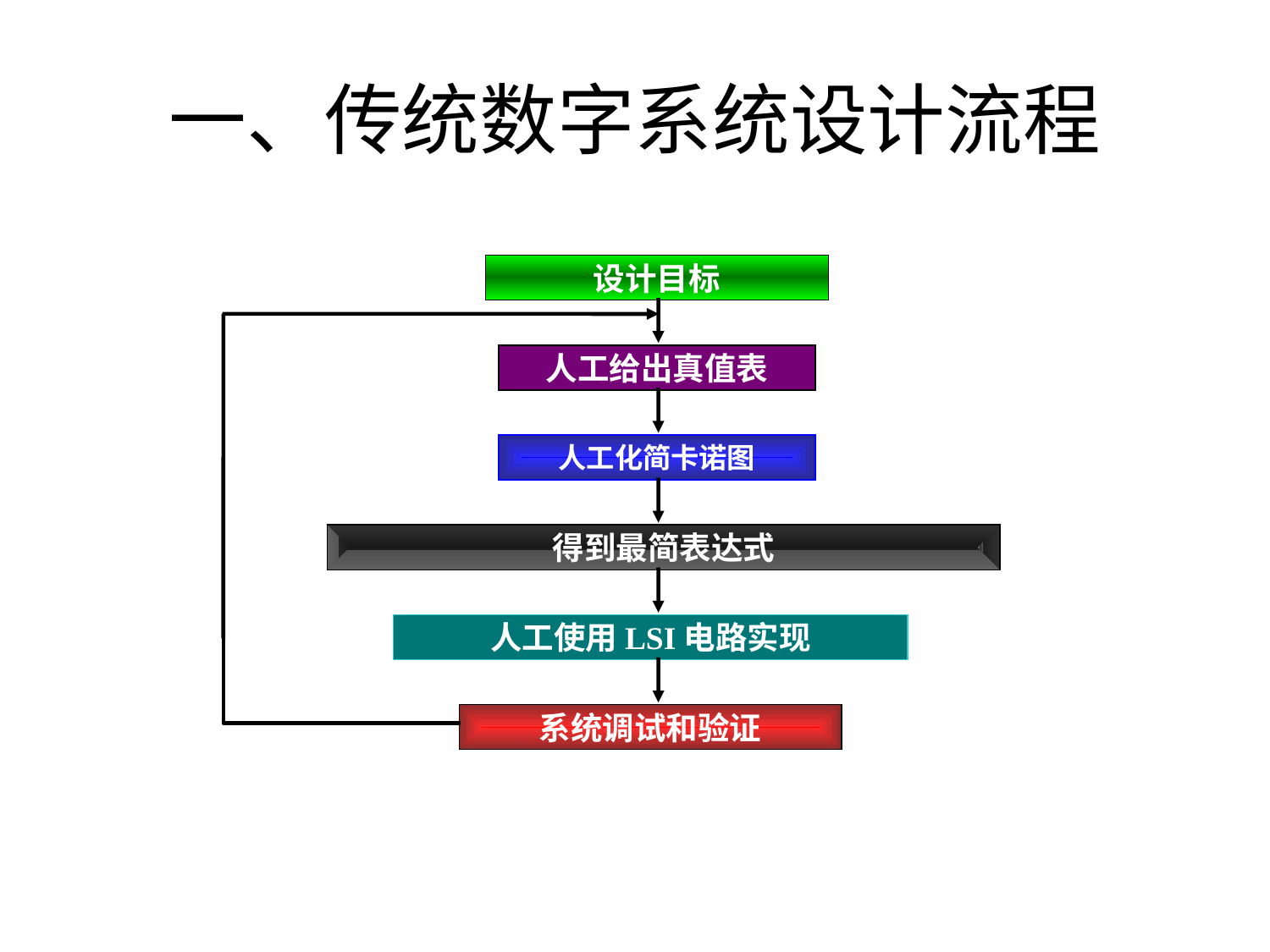

# 一、传统数字系统设计流程

设计目标

人工给出真值表

人工化简卡诺图

得到最简表达式

人工使用LSI电路实现

系统调试和验证